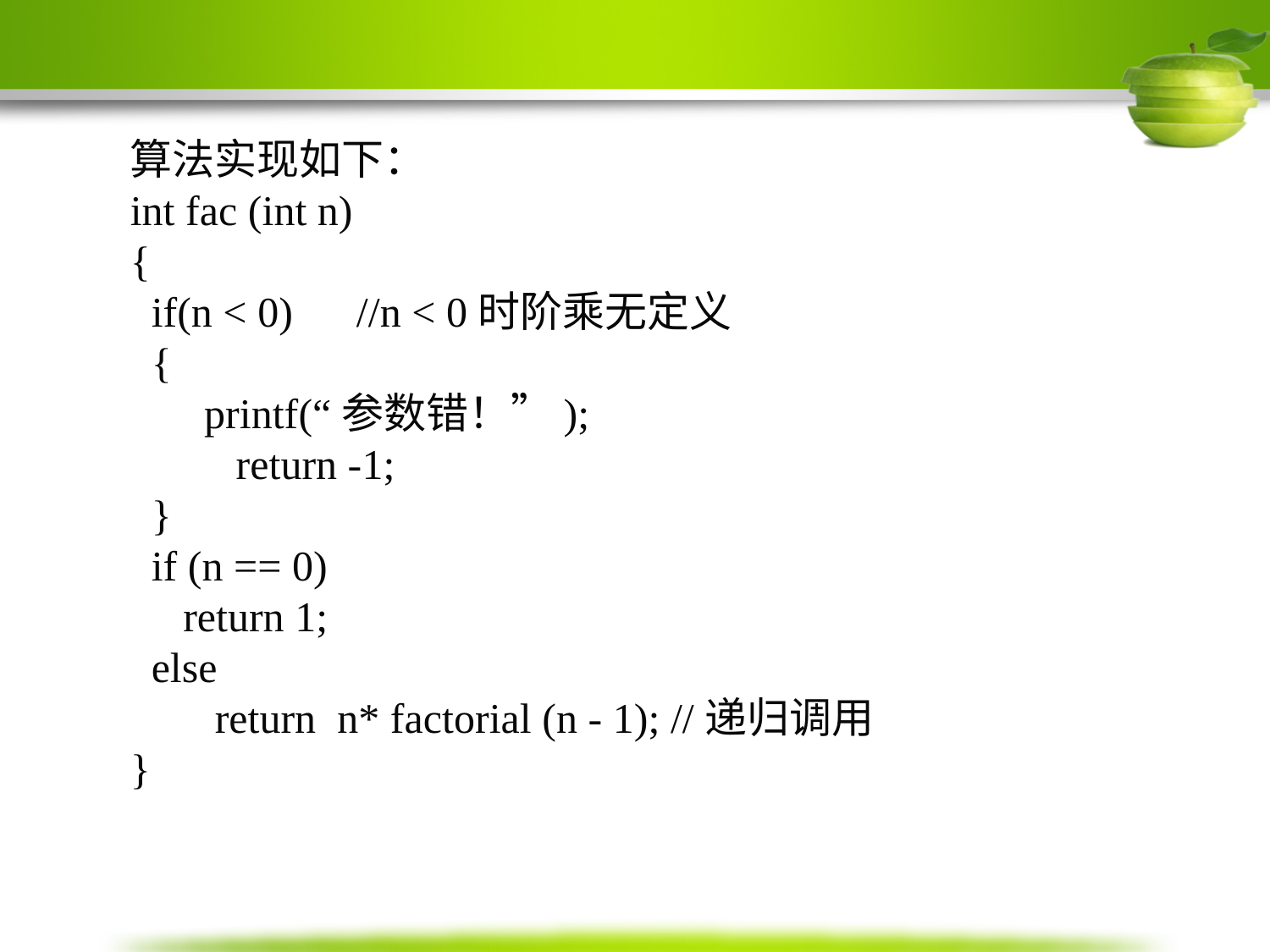

算法实现如下：
int fac (int n)
{
  if(n < 0)      //n < 0时阶乘无定义
  {
       printf(“参数错！”);
	    return -1;
  }
  if (n == 0)
     return 1;
  else
	  return  n* factorial (n - 1); //递归调用
}